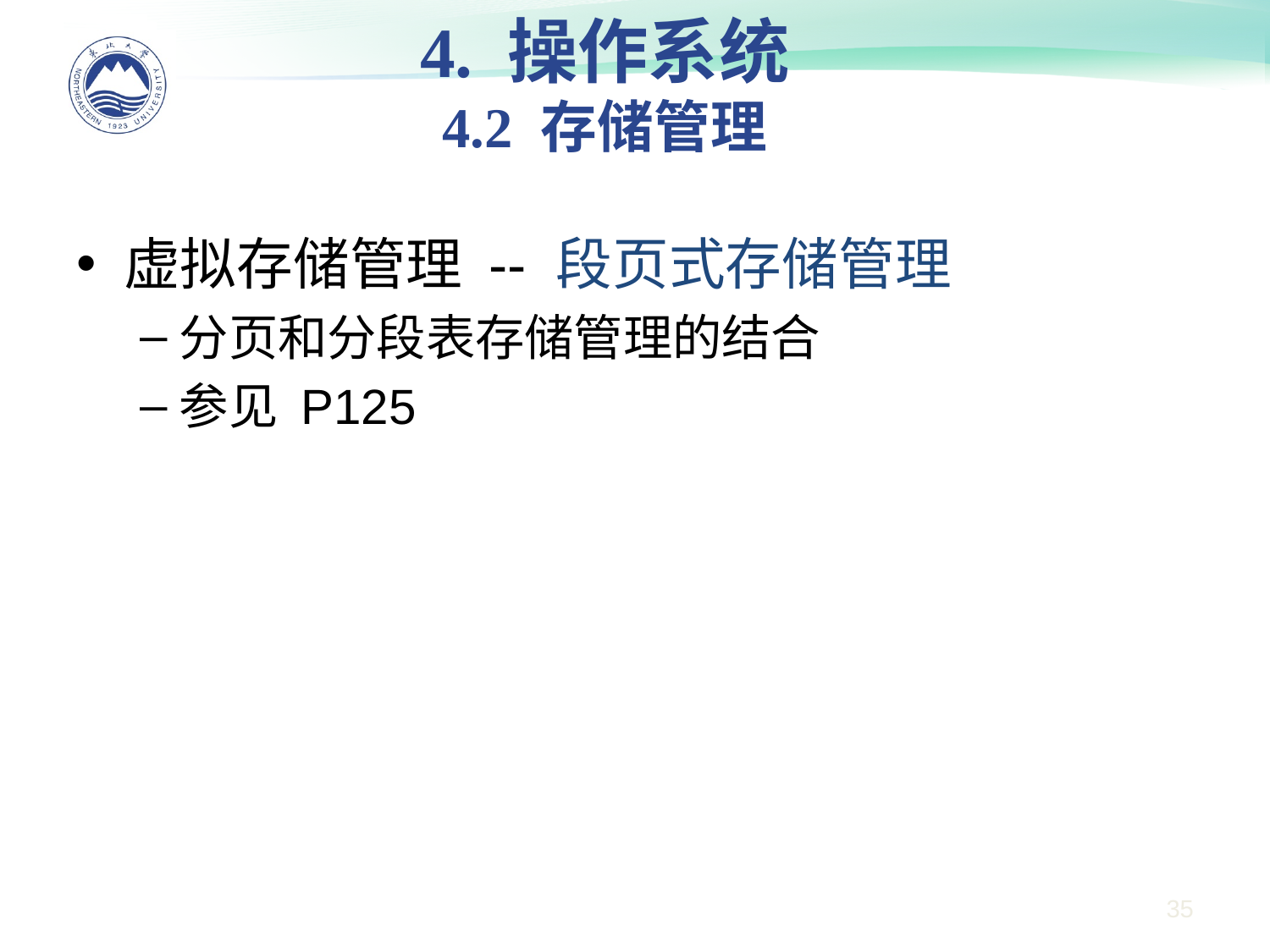

4. 操作系统
4.2 存储管理
虚拟存储管理 -- 段页式存储管理
分页和分段表存储管理的结合
参见 P125
35